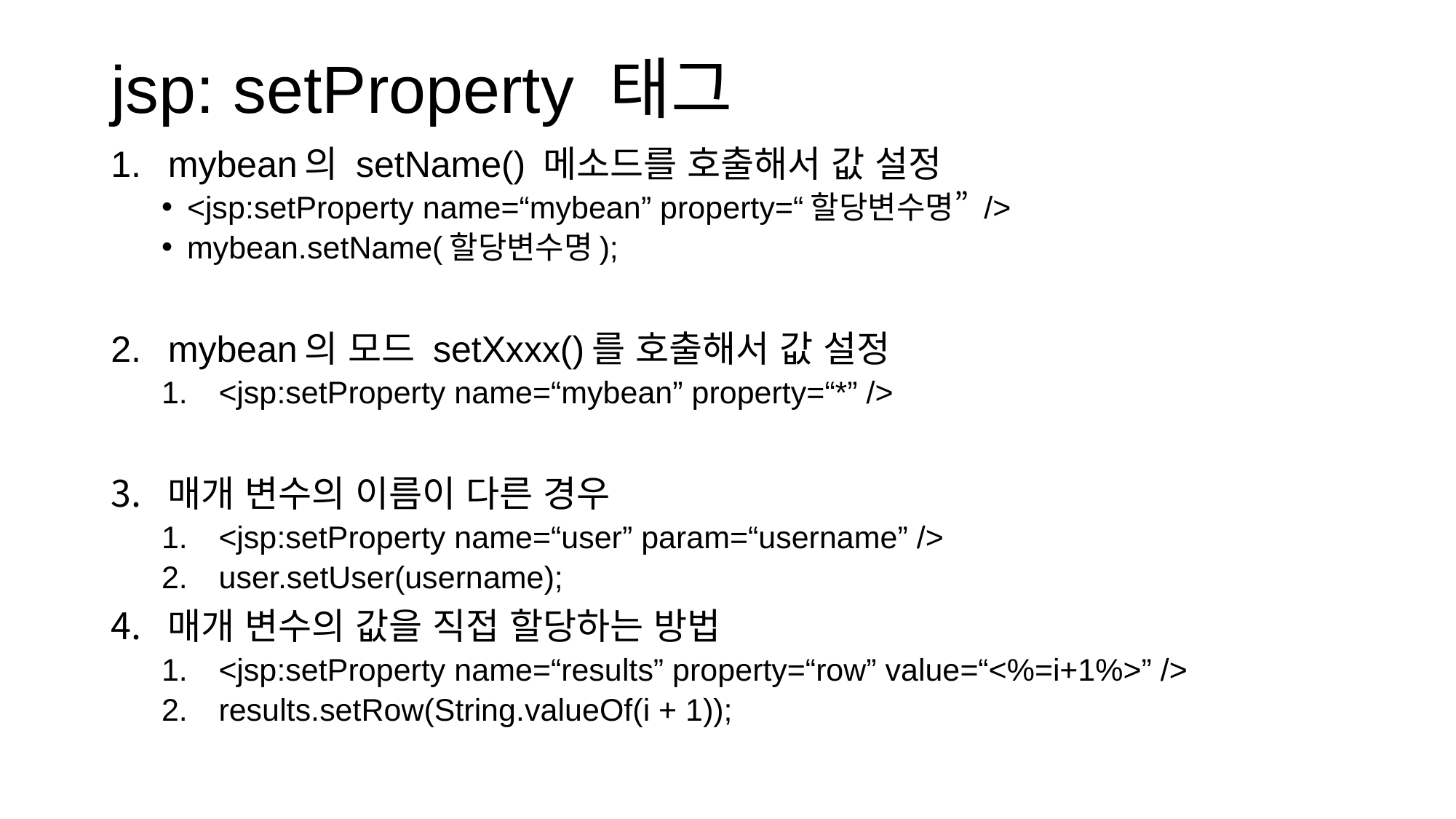

# jsp: setProperty 태그
mybean의 setName() 메소드를 호출해서 값 설정
<jsp:setProperty name=“mybean” property=“할당변수명” />
mybean.setName(할당변수명);

mybean의 모드 setXxxx()를 호출해서 값 설정
<jsp:setProperty name=“mybean” property=“*” />

매개 변수의 이름이 다른 경우
<jsp:setProperty name=“user” param=“username” />
user.setUser(username);
매개 변수의 값을 직접 할당하는 방법
<jsp:setProperty name=“results” property=“row” value=“<%=i+1%>” />
results.setRow(String.valueOf(i + 1));